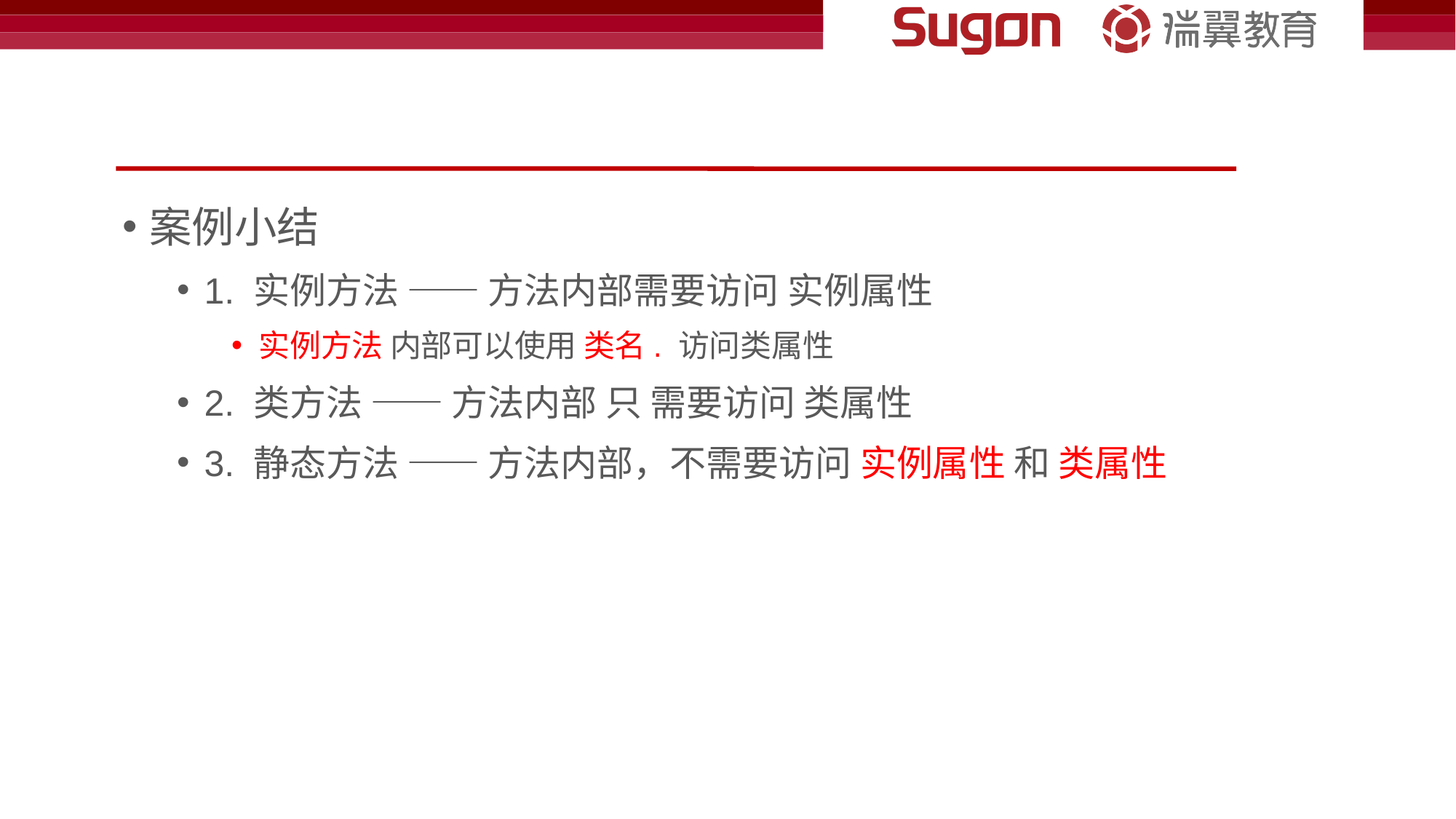

#
案例小结
1. 实例方法 —— 方法内部需要访问 实例属性
实例方法 内部可以使用 类名. 访问类属性
2. 类方法 —— 方法内部 只 需要访问 类属性
3. 静态方法 —— 方法内部，不需要访问 实例属性 和 类属性